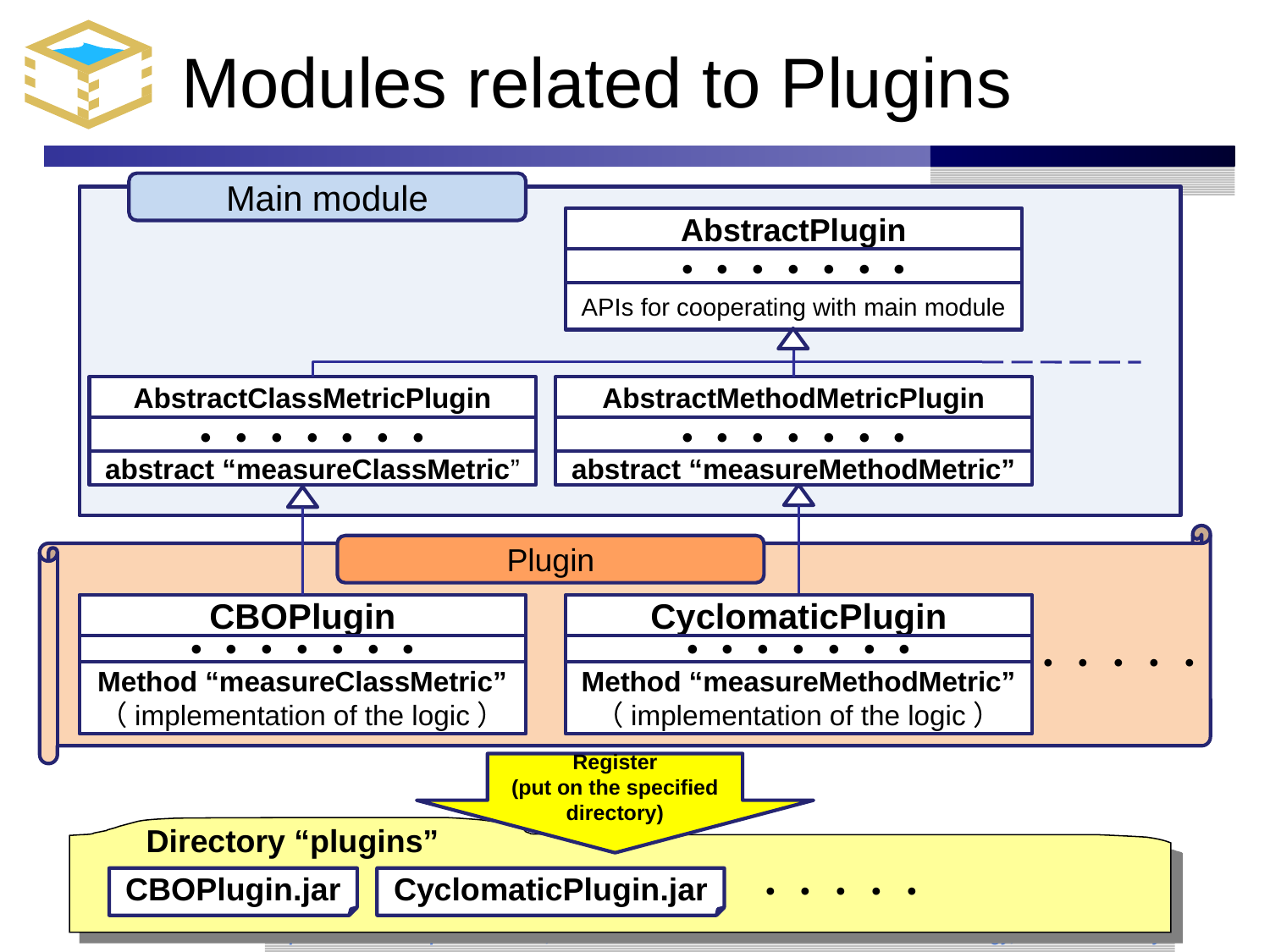

# Modules related to Plugins
Main module

AbstractPlugin
・・・・・・・
APIs for cooperating with main module

AbstractClassMetricPlugin
・・・・・・・
abstract “measureClassMetric”
AbstractMethodMetricPlugin
・・・・・・・
abstract “measureMethodMetric”

Plugin
CBOPlugin
・・・・・・・
Method “measureClassMetric”
（implementation of the logic）
CyclomaticPlugin
・・・・・・・
Method “measureMethodMetric”
（implementation of the logic）
・・・・・
Register
(put on the specified directory)

AOASIA3
Directory “plugins”
・・・・・
CBOPlugin.jar
CyclomaticPlugin.jar